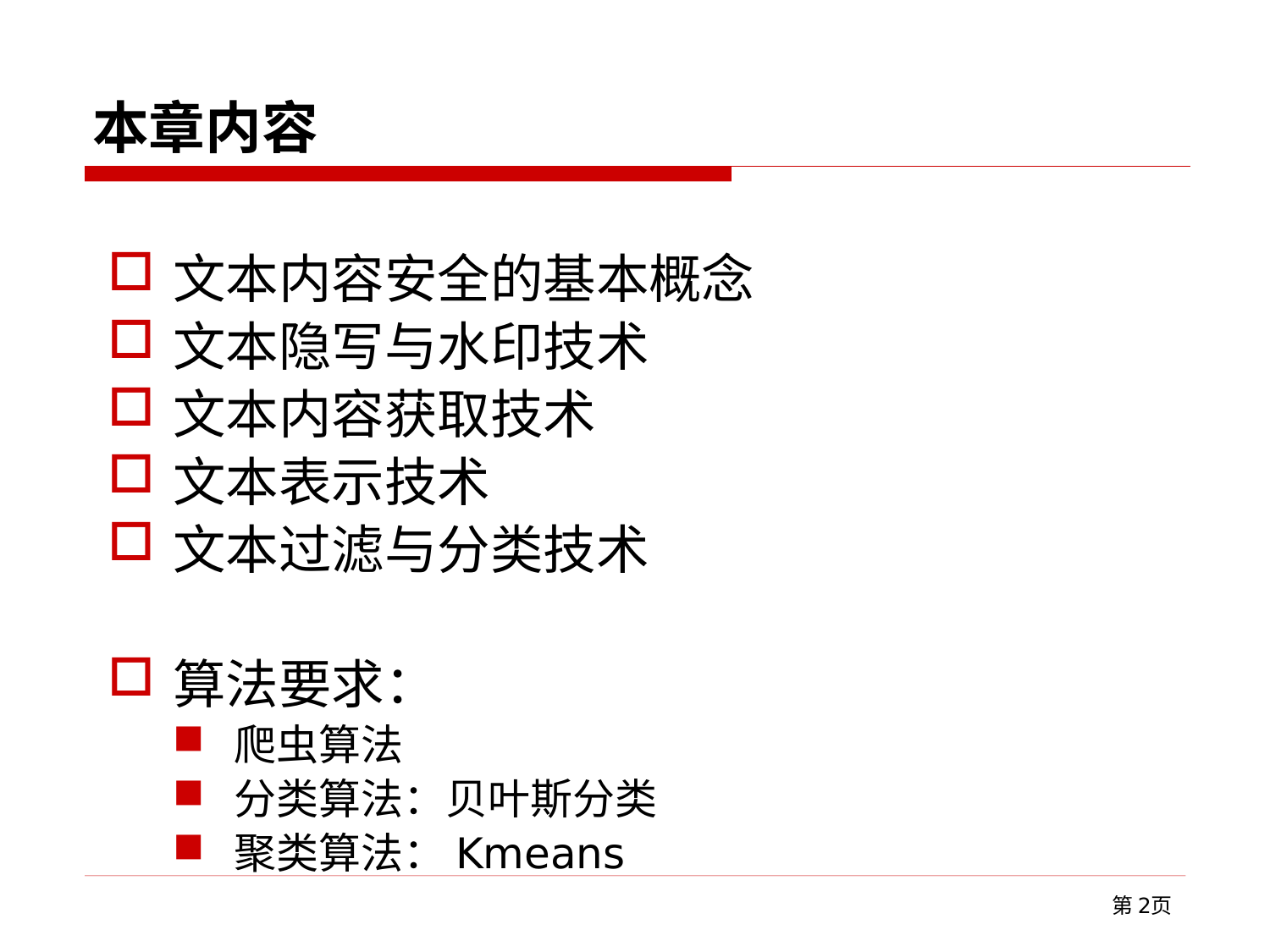

# 本章内容
文本内容安全的基本概念
文本隐写与水印技术
文本内容获取技术
文本表示技术
文本过滤与分类技术

算法要求：
爬虫算法
分类算法：贝叶斯分类
聚类算法：Kmeans

2